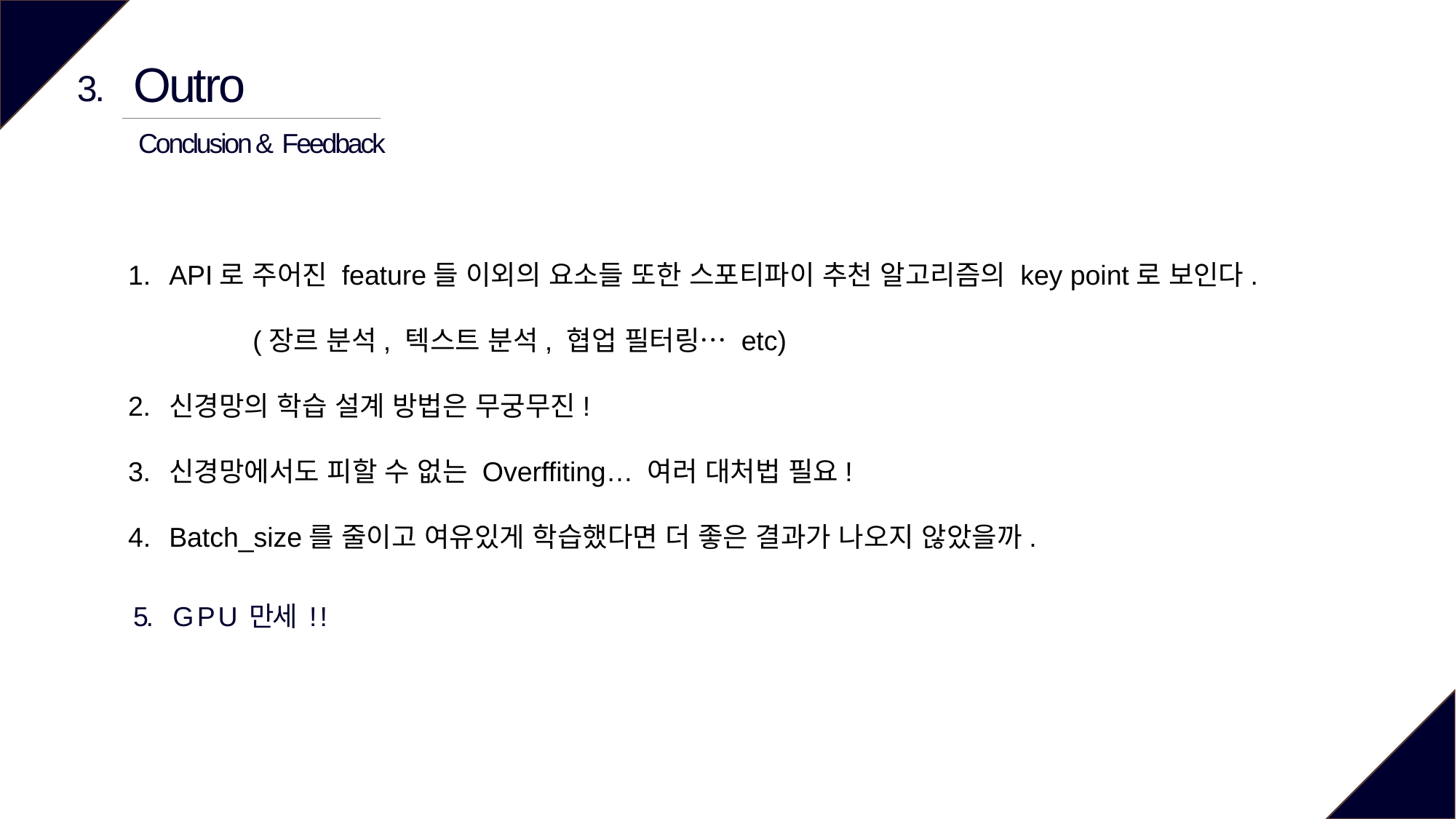

Outro
3.
Conclusion &  Feedback
API로 주어진 feature들 이외의 요소들 또한 스포티파이 추천 알고리즘의 key point로 보인다.                     (장르 분석, 텍스트 분석, 협업 필터링… etc)
신경망의 학습 설계 방법은 무궁무진!
신경망에서도 피할 수 없는 Overffiting… 여러 대처법 필요!
Batch_size를 줄이고 여유있게 학습했다면 더 좋은 결과가 나오지 않았을까.
5.    G P U 만세 ! !